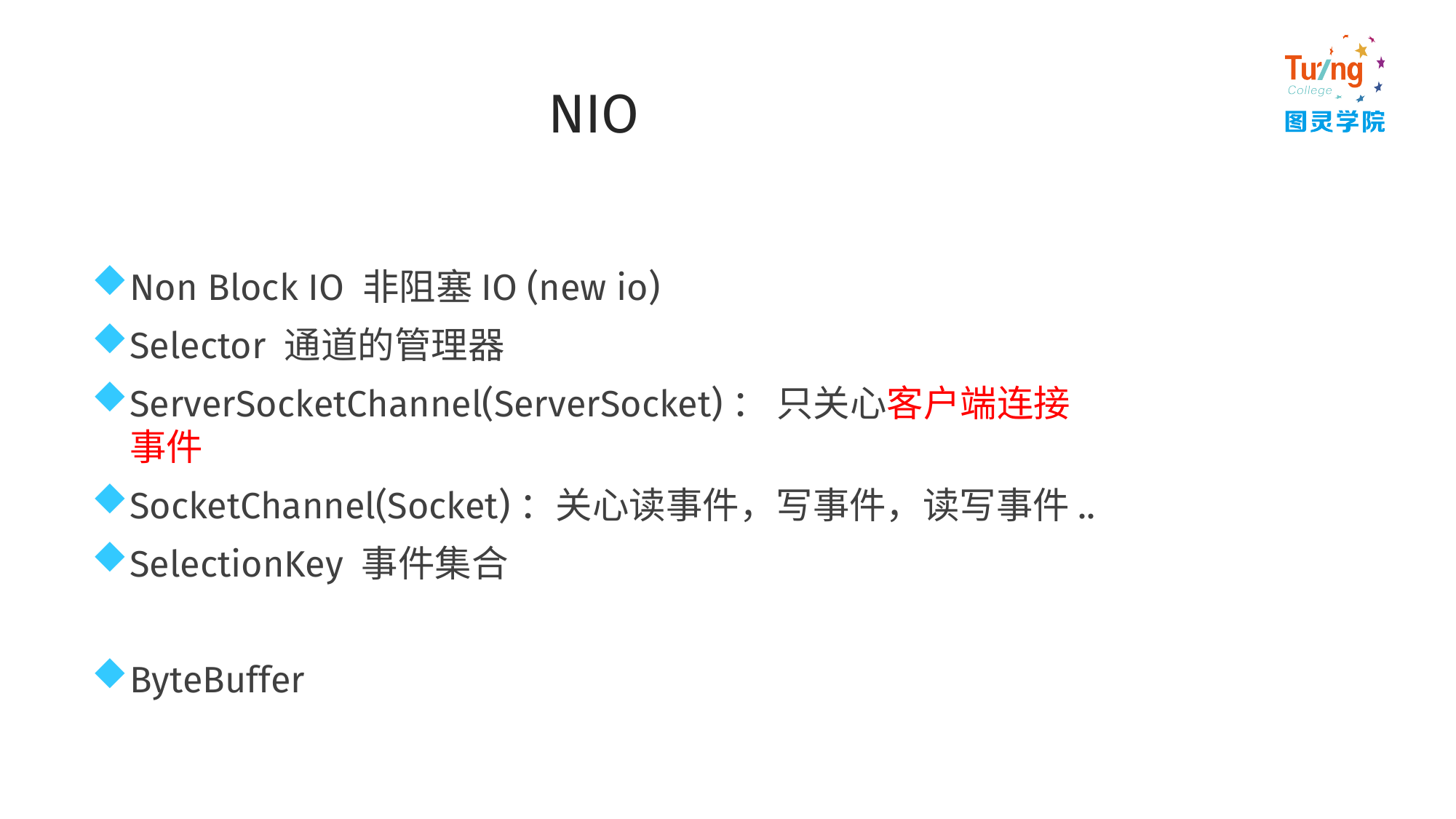

# NIO
Non Block IO 非阻塞IO (new io)
Selector 通道的管理器
ServerSocketChannel(ServerSocket)： 只关心客户端连接事件
SocketChannel(Socket)：关心读事件，写事件，读写事件..
SelectionKey 事件集合

ByteBuffer